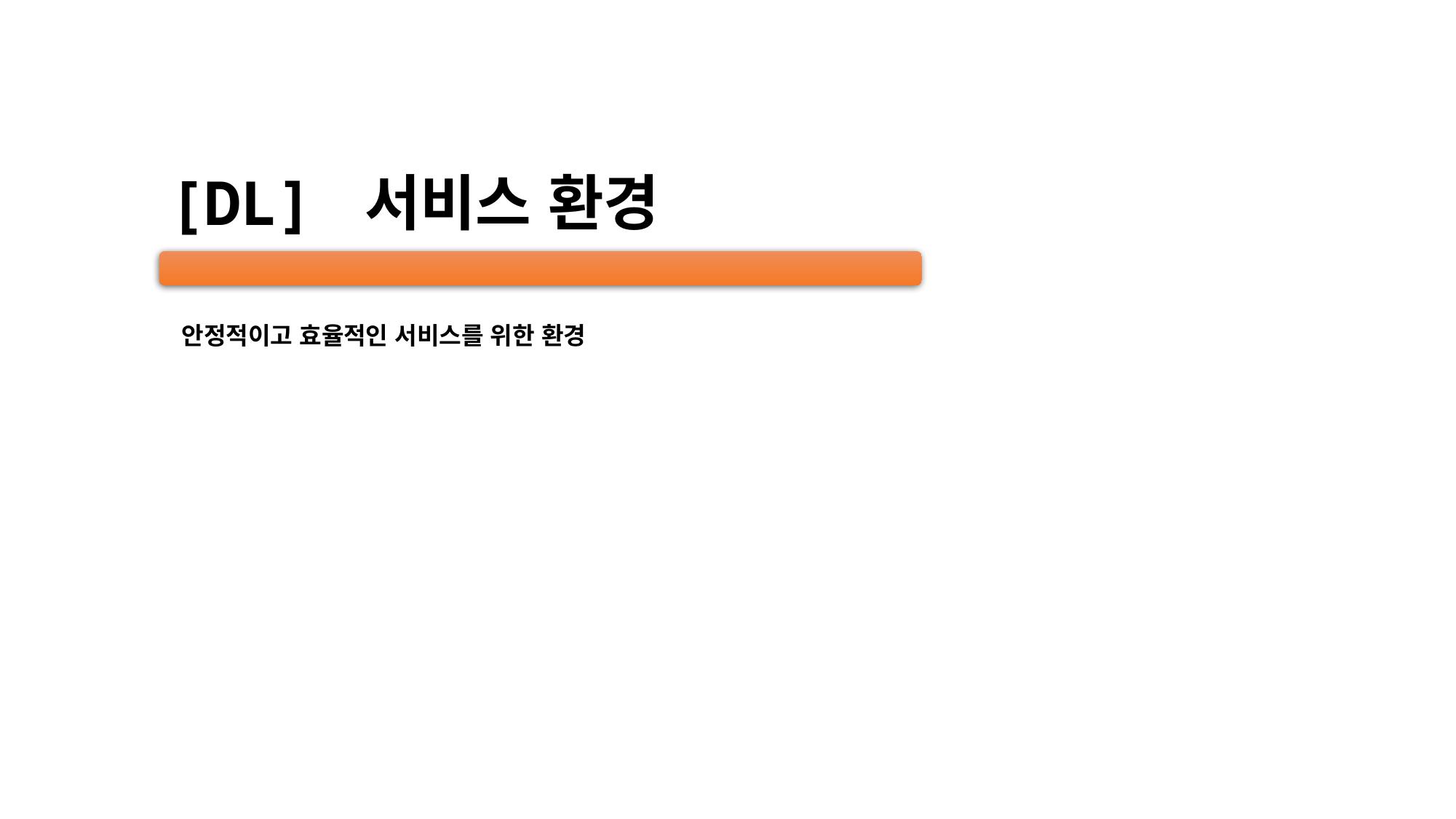

# [DL] 서비스 환경
안정적이고 효율적인 서비스를 위한 환경